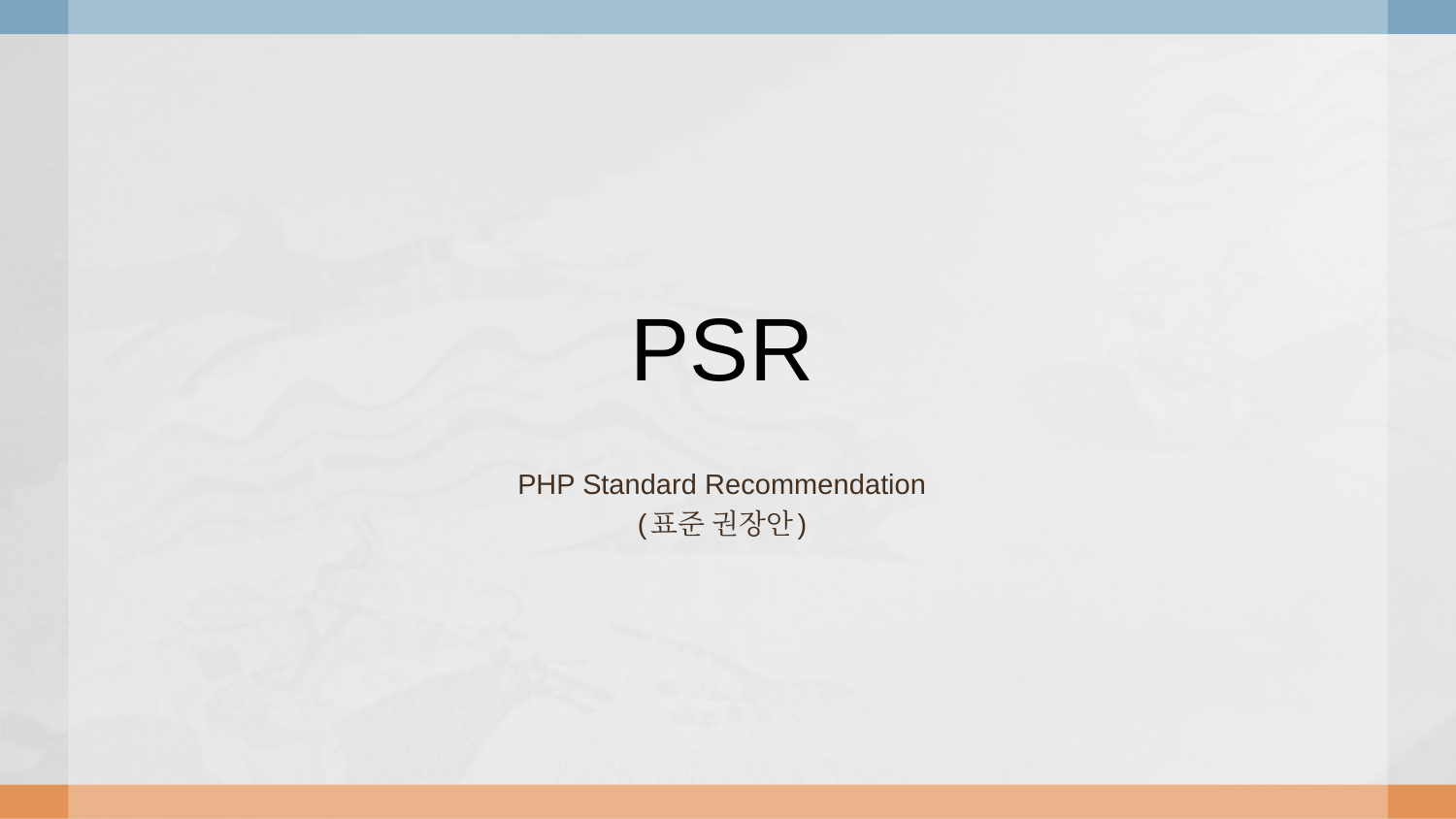

# PSR
PHP Standard Recommendation
(표준 권장안)